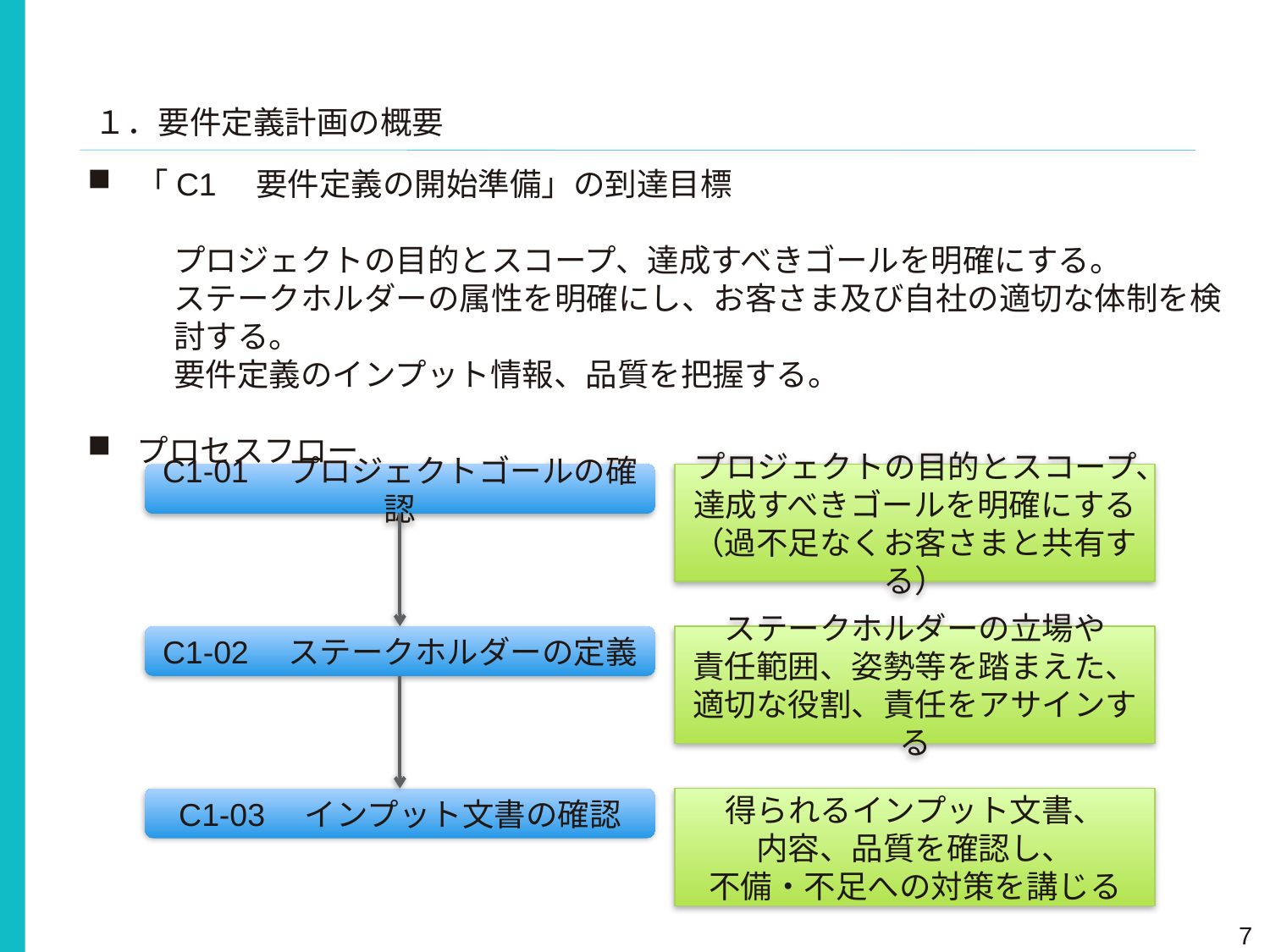

１．要件定義計画の概要
「C1　要件定義の開始準備」の到達目標

プロジェクトの目的とスコープ、達成すべきゴールを明確にする。
ステークホルダーの属性を明確にし、お客さま及び自社の適切な体制を検討する。
要件定義のインプット情報、品質を把握する。

プロセスフロー
C1-01　プロジェクトゴールの確認
プロジェクトの目的とスコープ、
達成すべきゴールを明確にする（過不足なくお客さまと共有する）
C1-02　ステークホルダーの定義
ステークホルダーの立場や
責任範囲、姿勢等を踏まえた、
適切な役割、責任をアサインする
C1-03　インプット文書の確認
得られるインプット文書、
内容、品質を確認し、
不備・不足への対策を講じる
7